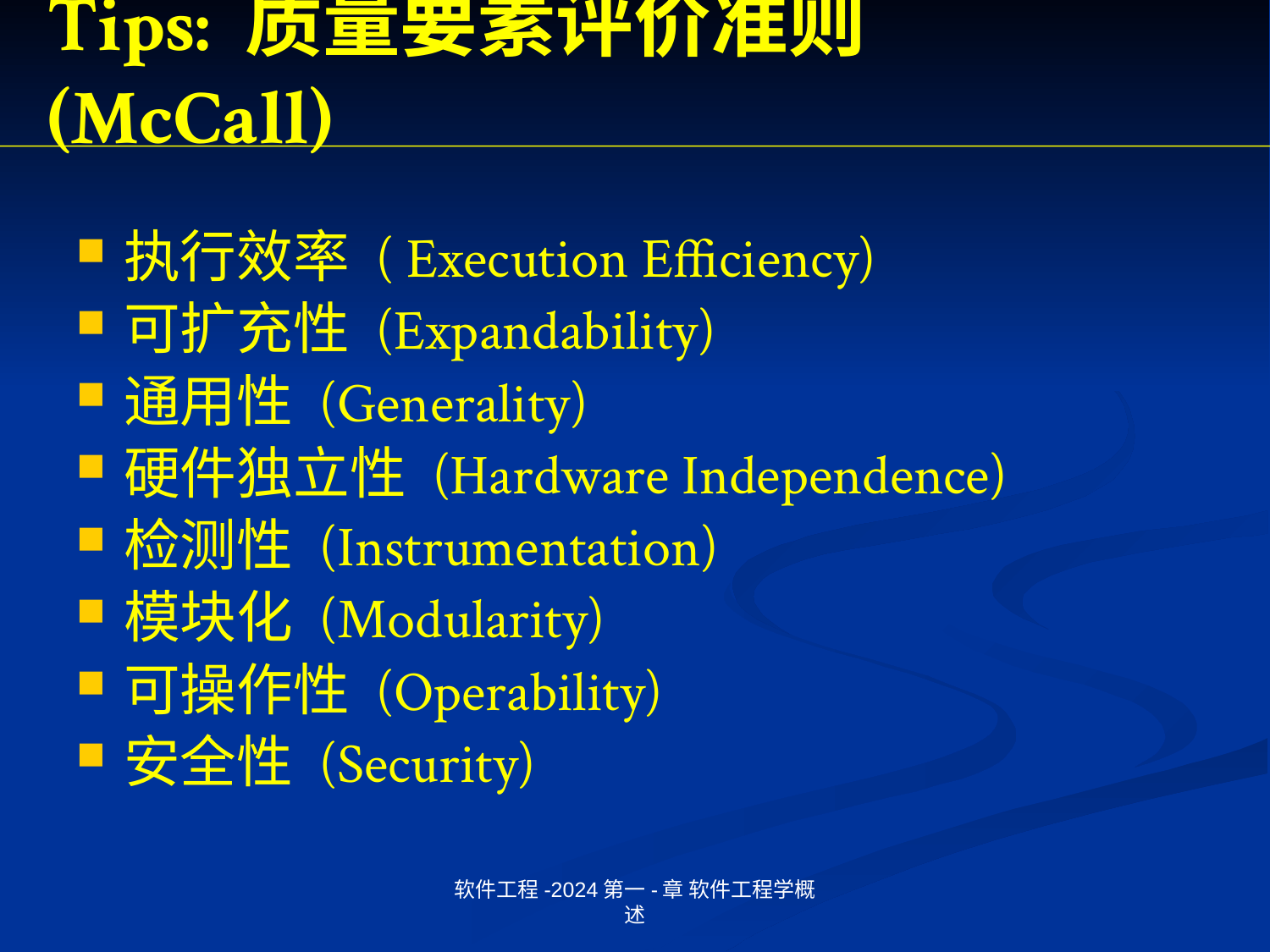

# Tips: 质量要素评价准则(McCall)

执行效率 ( Execution Efficiency)
可扩充性 (Expandability)
通用性 (Generality)
硬件独立性 (Hardware Independence)
检测性 (Instrumentation)
模块化 (Modularity)
可操作性 (Operability)
安全性 (Security)
软件工程-2024第一-章 软件工程学概述
28